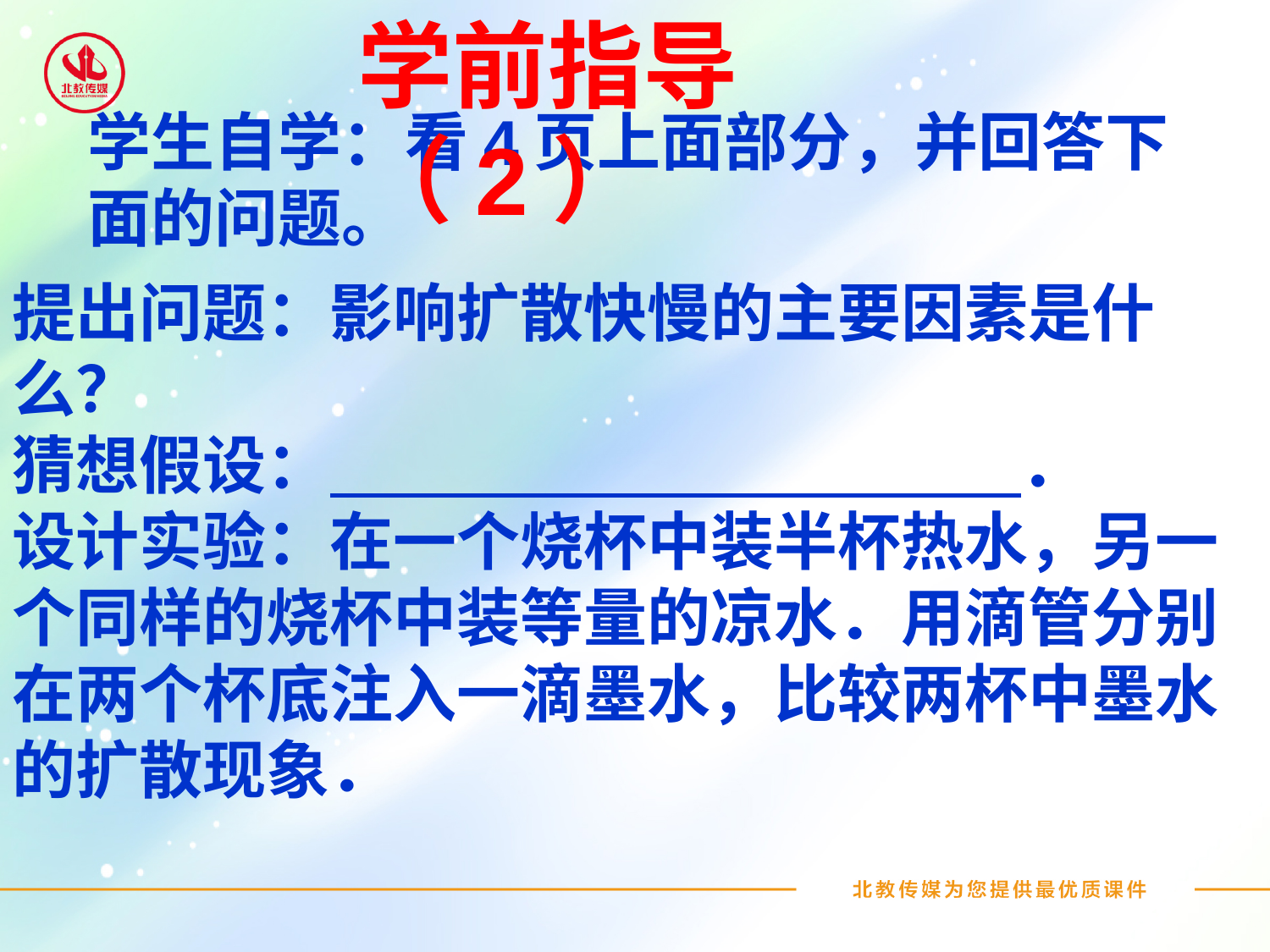

学前指导（2）
学生自学：看4页上面部分，并回答下面的问题。
提出问题：影响扩散快慢的主要因素是什么？
猜想假设：                                                ．
设计实验：在一个烧杯中装半杯热水，另一个同样的烧杯中装等量的凉水．用滴管分别在两个杯底注入一滴墨水，比较两杯中墨水的扩散现象．